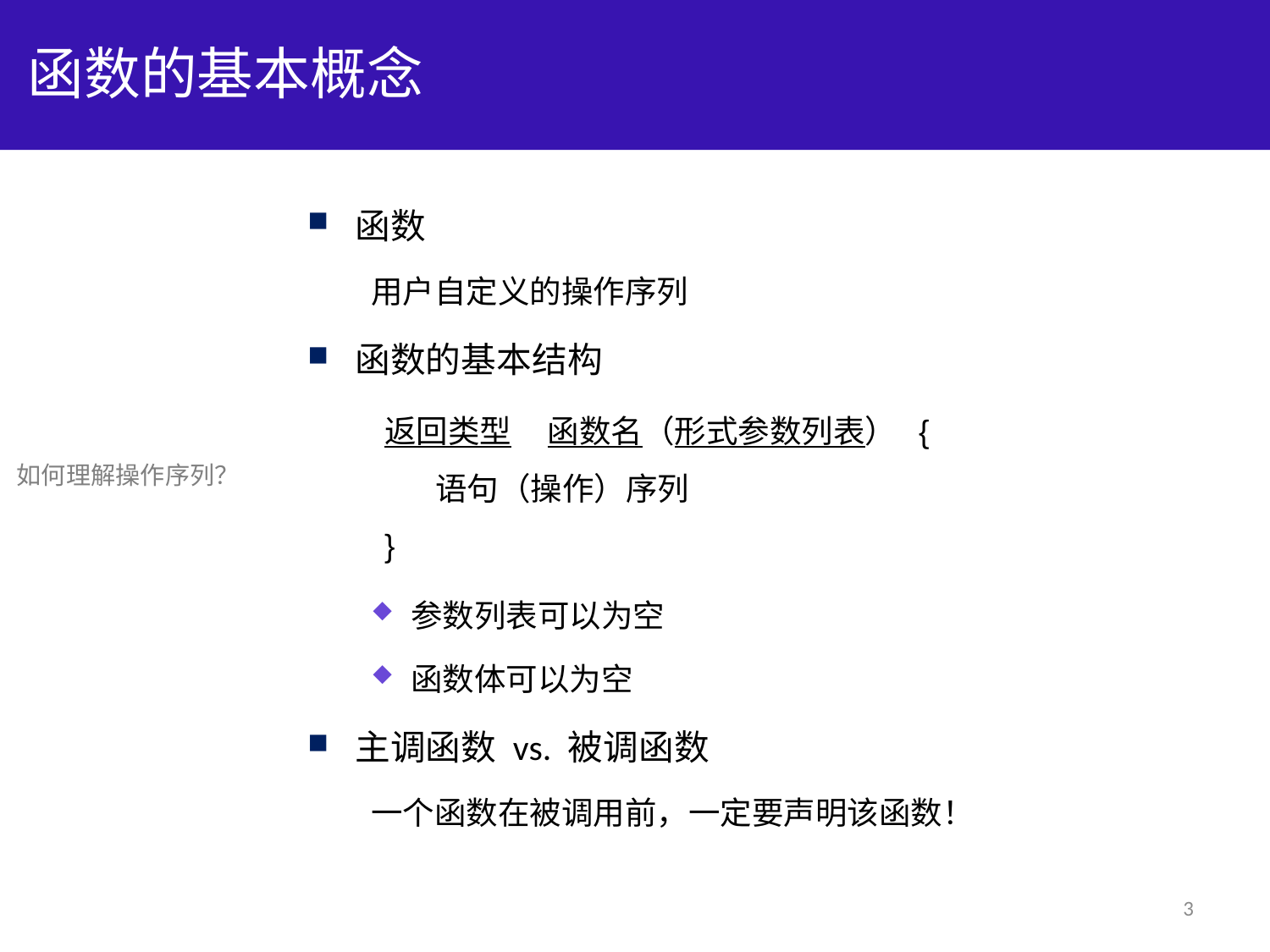

# 函数的基本概念
函数
用户自定义的操作序列
函数的基本结构

参数列表可以为空
函数体可以为空
主调函数 vs. 被调函数
一个函数在被调用前，一定要声明该函数！
返回类型     函数名（形式参数列表）  {
      语句（操作）序列
}
如何理解操作序列？
3